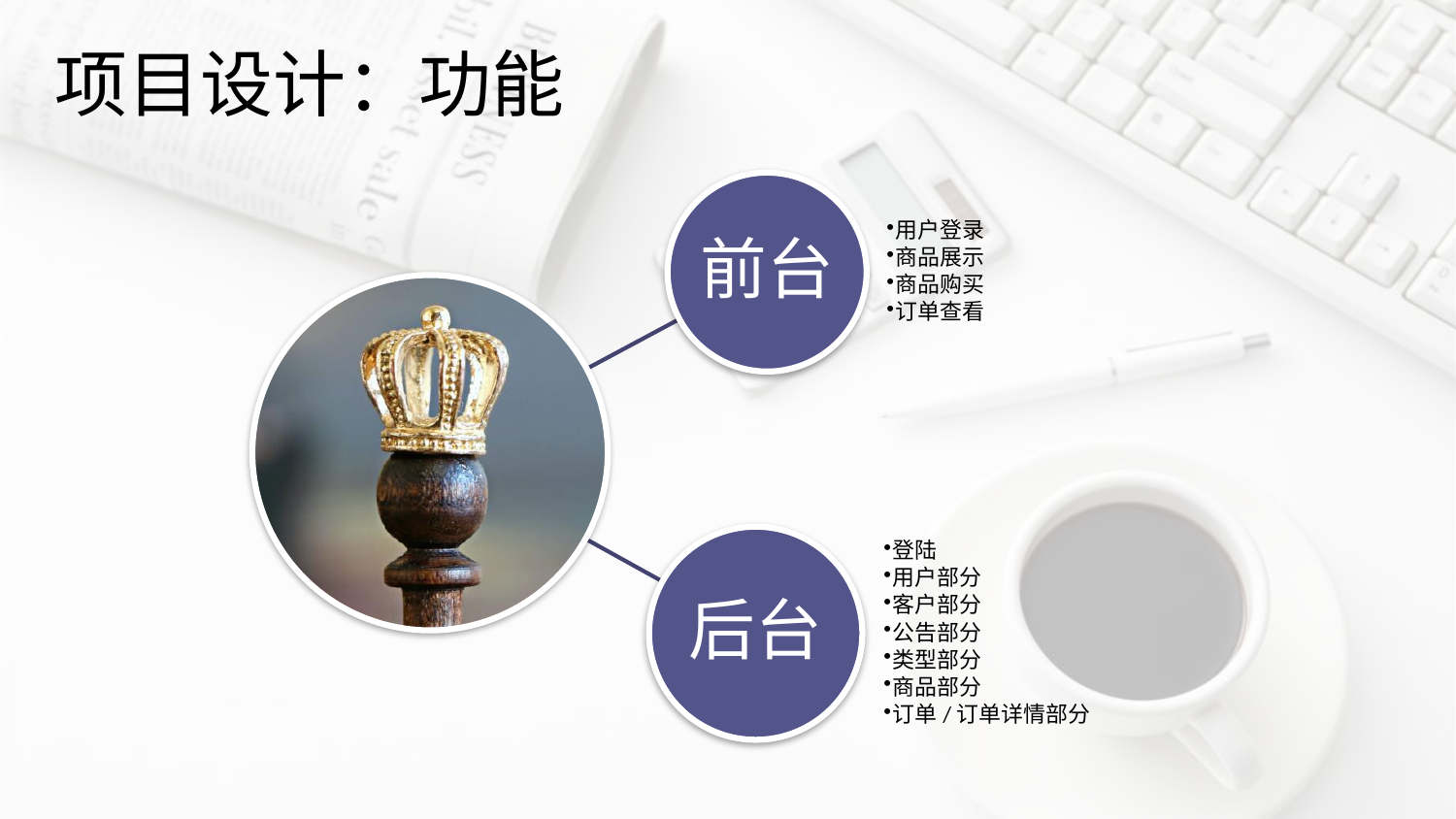

项目设计：功能
前台
用户登录
商品展示
商品购买
订单查看
后台
登陆
用户部分
客户部分
公告部分
类型部分
商品部分
订单/订单详情部分